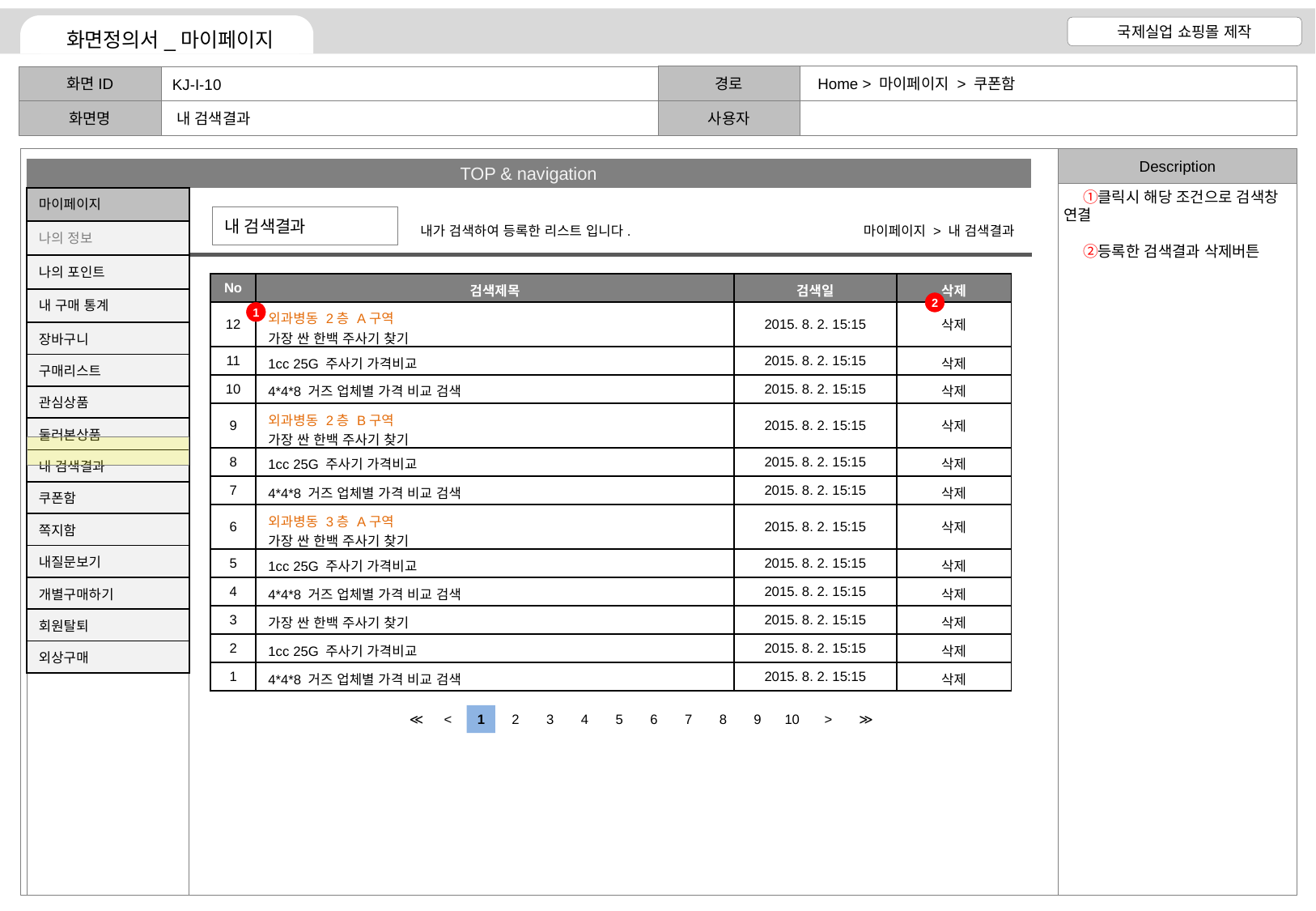

Home > 마이페이지 > 쿠폰함
KJ-I-10
내 검색결과
클릭시 해당 조건으로 검색창 연결

등록한 검색결과 삭제버튼
내 검색결과
내가 검색하여 등록한 리스트 입니다.
마이페이지 > 내 검색결과
| No | 검색제목 | 검색일 | 삭제 |
| --- | --- | --- | --- |
| 12 | 외과병동 2층 A구역 가장 싼 한백 주사기 찾기 | 2015. 8. 2. 15:15 | 삭제 |
| 11 | 1cc 25G 주사기 가격비교 | 2015. 8. 2. 15:15 | 삭제 |
| 10 | 4\*4\*8 거즈 업체별 가격 비교 검색 | 2015. 8. 2. 15:15 | 삭제 |
| 9 | 외과병동 2층 B구역 가장 싼 한백 주사기 찾기 | 2015. 8. 2. 15:15 | 삭제 |
| 8 | 1cc 25G 주사기 가격비교 | 2015. 8. 2. 15:15 | 삭제 |
| 7 | 4\*4\*8 거즈 업체별 가격 비교 검색 | 2015. 8. 2. 15:15 | 삭제 |
| 6 | 외과병동 3층 A구역 가장 싼 한백 주사기 찾기 | 2015. 8. 2. 15:15 | 삭제 |
| 5 | 1cc 25G 주사기 가격비교 | 2015. 8. 2. 15:15 | 삭제 |
| 4 | 4\*4\*8 거즈 업체별 가격 비교 검색 | 2015. 8. 2. 15:15 | 삭제 |
| 3 | 가장 싼 한백 주사기 찾기 | 2015. 8. 2. 15:15 | 삭제 |
| 2 | 1cc 25G 주사기 가격비교 | 2015. 8. 2. 15:15 | 삭제 |
| 1 | 4\*4\*8 거즈 업체별 가격 비교 검색 | 2015. 8. 2. 15:15 | 삭제 |
2
1

≪
<
1
2
3
4
5
6
7
8
9
10
>
≫